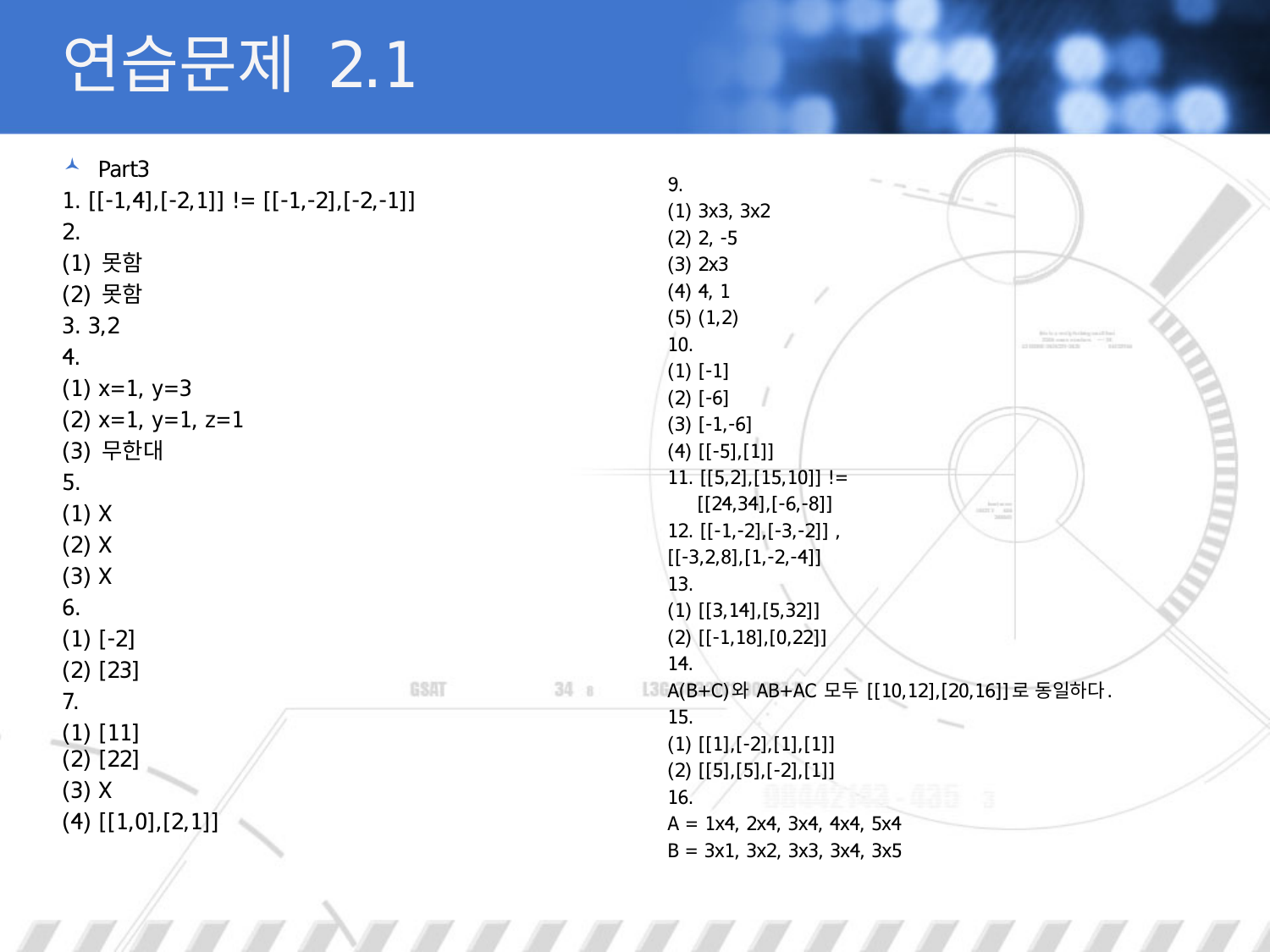

# 연습문제 2.1
Part3
1. [[-1,4],[-2,1]] != [[-1,-2],[-2,-1]]
2.
(1) 못함
(2) 못함
3. 3,2
4.
(1) x=1, y=3
(2) x=1, y=1, z=1
(3) 무한대
5.
(1) X
(2) X
(3) X
6.
(1) [-2]
(2) [23]
7.
(1) [11]
(2) [22]
(3) X
(4) [[1,0],[2,1]]
9.
(1) 3x3, 3x2
(2) 2, -5
(3) 2x3
(4) 4, 1
(5) (1,2)
10.
(1) [-1]
(2) [-6]
(3) [-1,-6]
(4) [[-5],[1]]
11. [[5,2],[15,10]] !=
     [[24,34],[-6,-8]]
12. [[-1,-2],[-3,-2]] ,
[[-3,2,8],[1,-2,-4]]
13.
(1) [[3,14],[5,32]]
(2) [[-1,18],[0,22]]
14.
A(B+C)와 AB+AC 모두 [[10,12],[20,16]]로 동일하다.
15.
(1) [[1],[-2],[1],[1]]
(2) [[5],[5],[-2],[1]]
16.
A = 1x4, 2x4, 3x4, 4x4, 5x4
B = 3x1, 3x2, 3x3, 3x4, 3x5